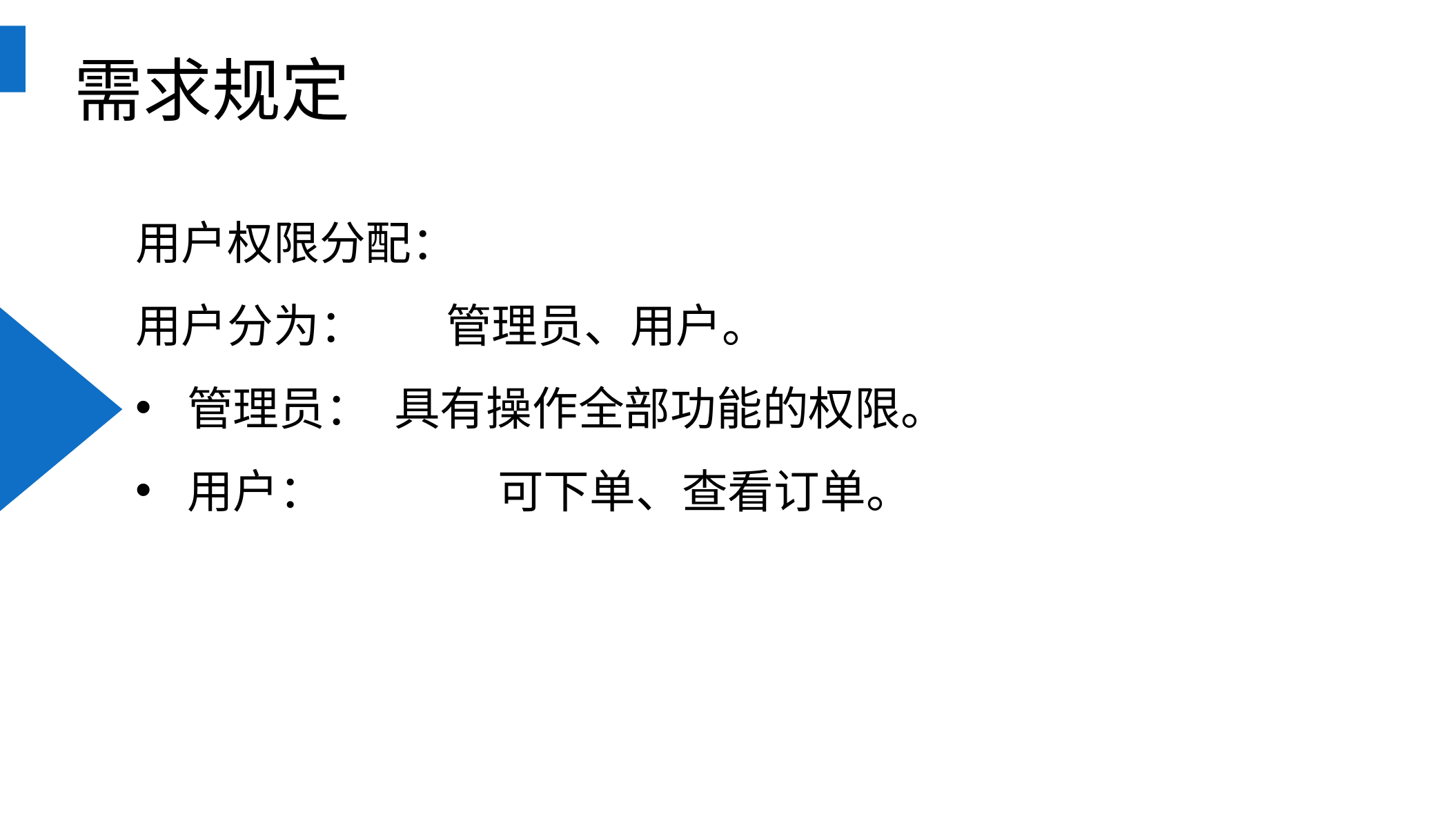

需求规定
用户权限分配：
用户分为：	管理员、用户。
管理员：	具有操作全部功能的权限。
用户：		可下单、查看订单。